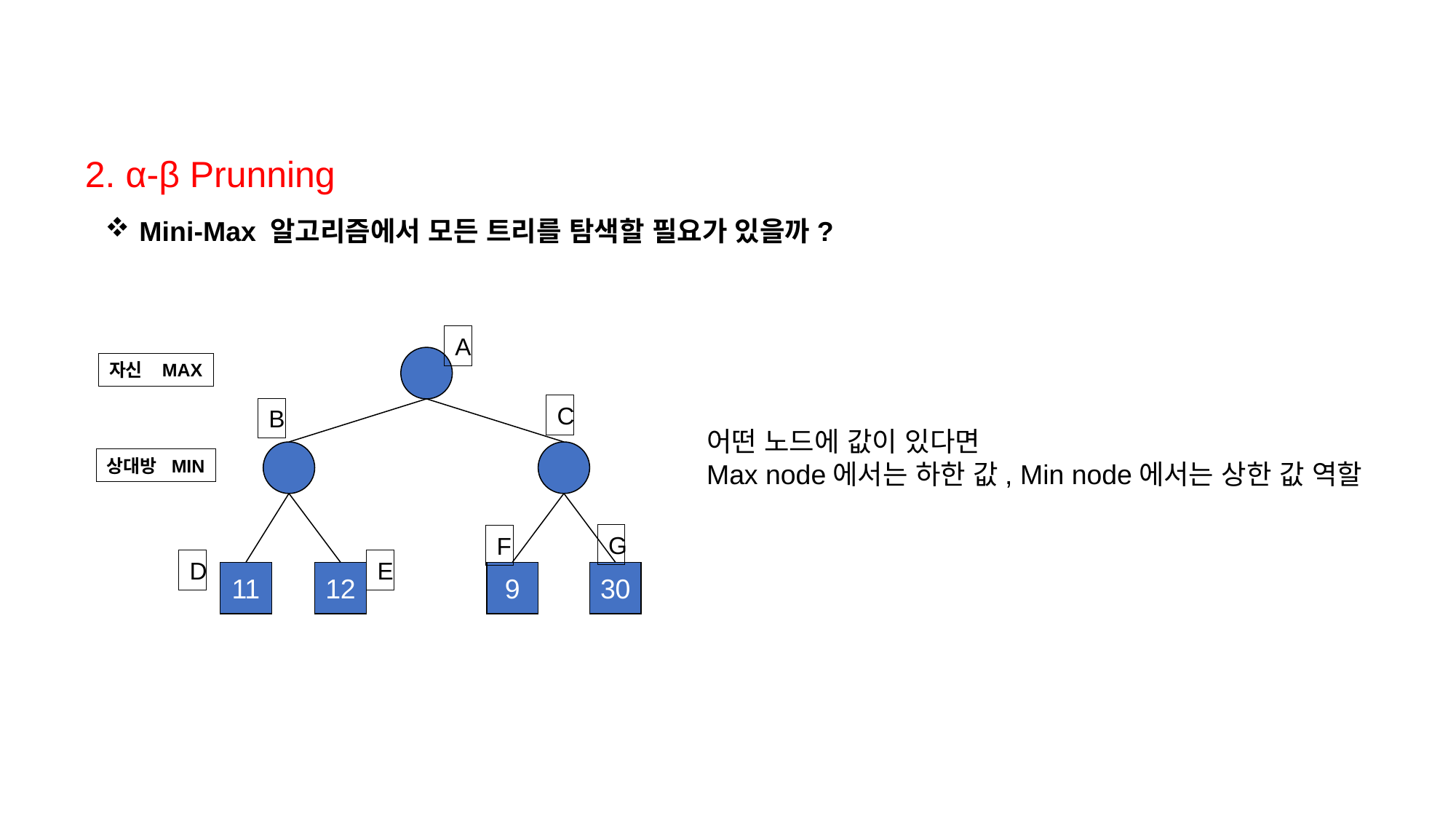

2. α-β Prunning
Mini-Max 알고리즘에서 모든 트리를 탐색할 필요가 있을까?
A

자신   MAX
C
B
어떤 노드에 값이 있다면
Max node에서는 하한 값, Min node에서는 상한 값 역할

상대방  MIN
G
F
D
E
11
12
9
30